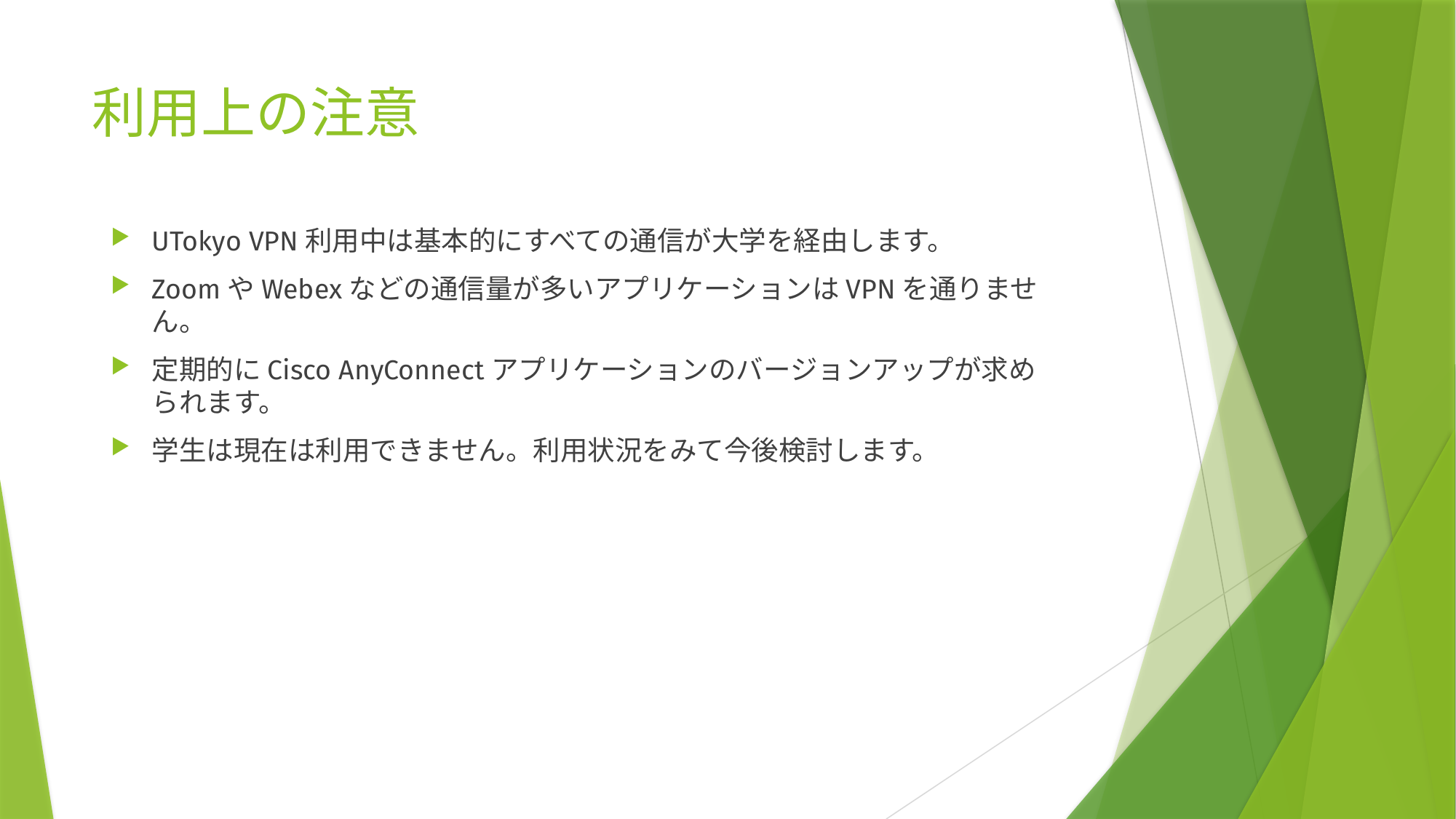

# 利用上の注意
UTokyo VPN利用中は基本的にすべての通信が大学を経由します。
ZoomやWebexなどの通信量が多いアプリケーションはVPNを通りません。
定期的にCisco AnyConnectアプリケーションのバージョンアップが求められます。
学生は現在は利用できません。利用状況をみて今後検討します。